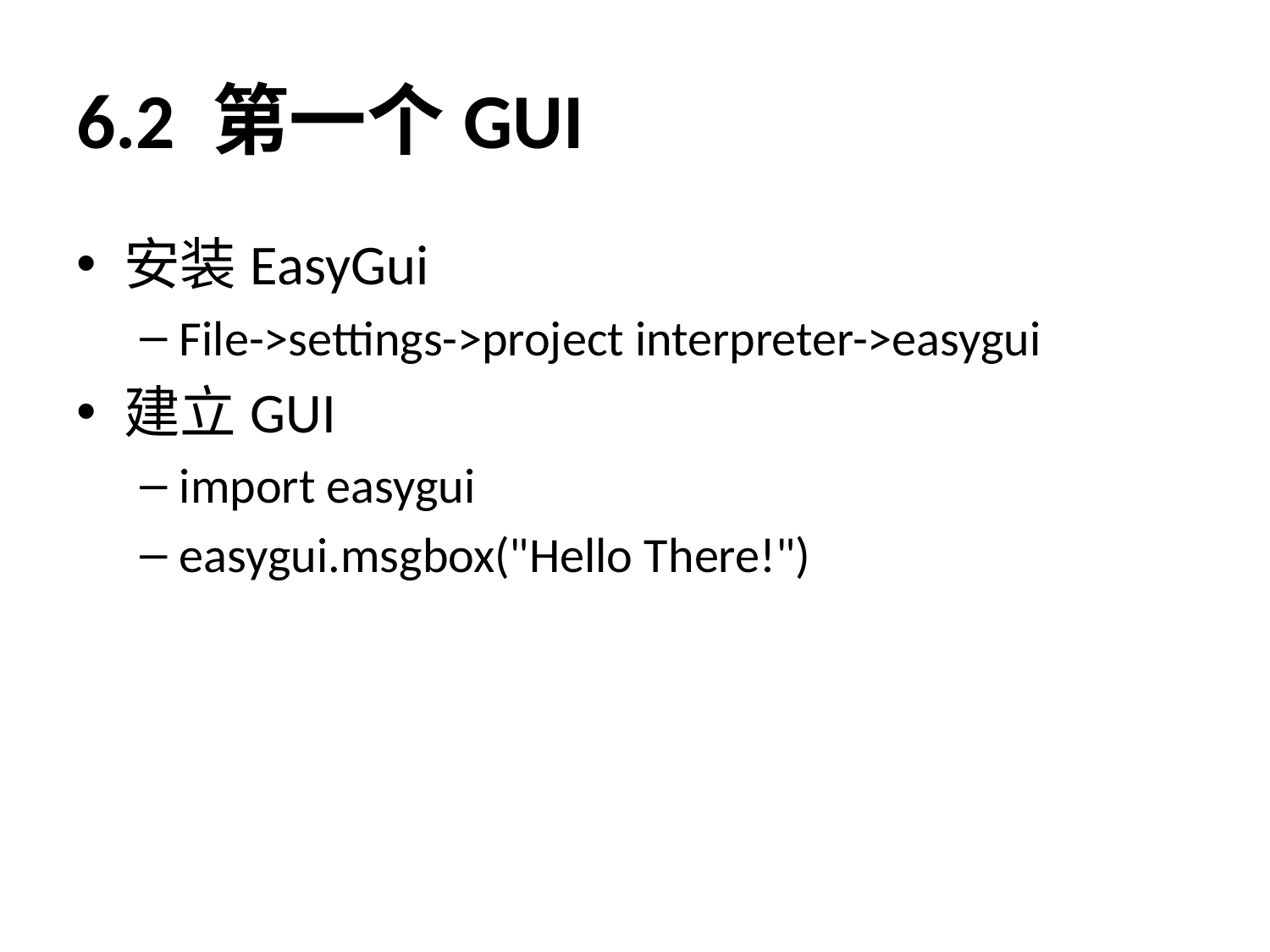

# 6.2 第一个GUI
安装EasyGui
File->settings->project interpreter->easygui
建立GUI
import easygui
easygui.msgbox("Hello There!")